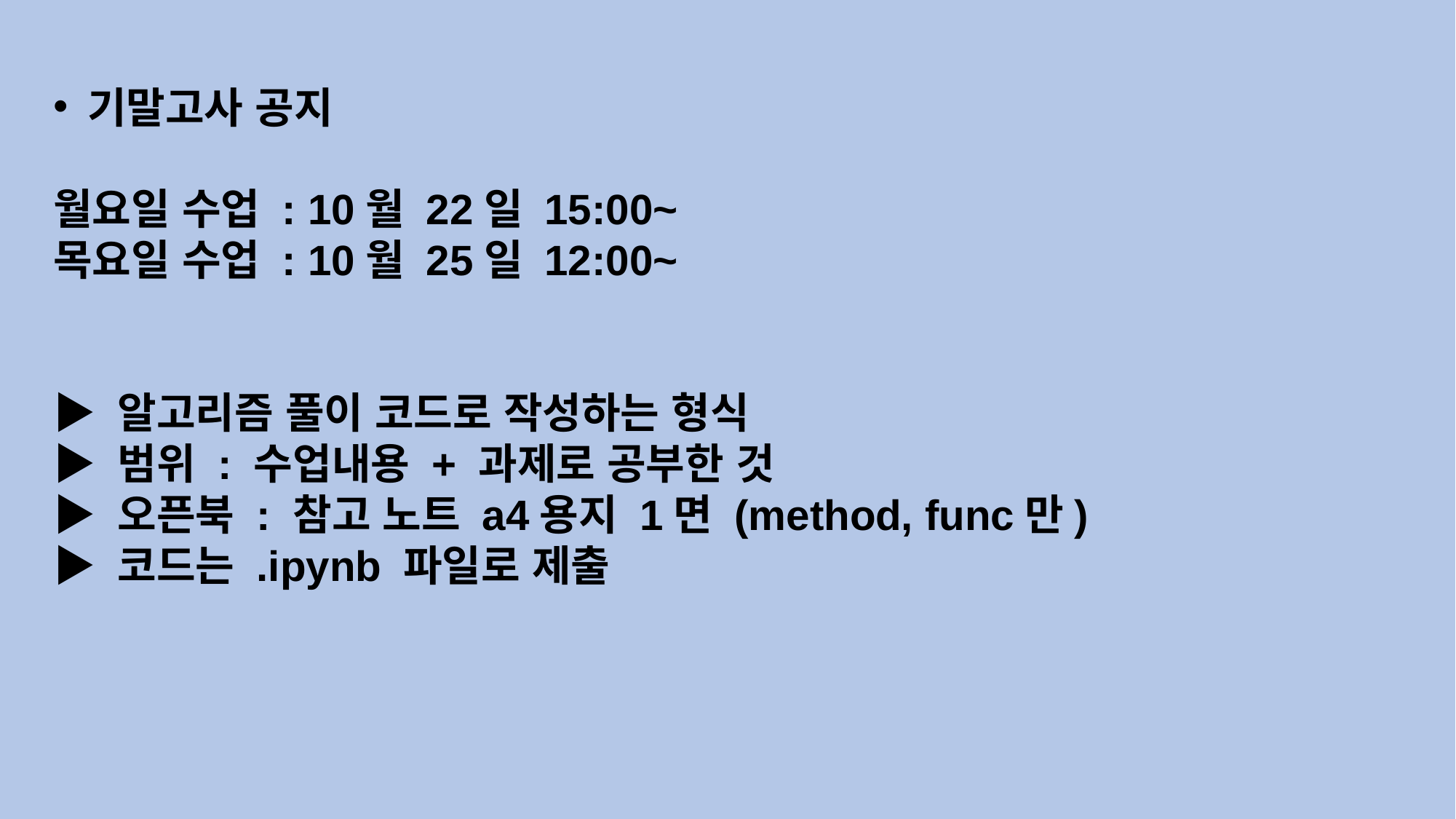

기말고사 공지

월요일 수업 : 10월 22일 15:00~
목요일 수업 : 10월 25일 12:00~

▶ 알고리즘 풀이 코드로 작성하는 형식
▶ 범위 : 수업내용 + 과제로 공부한 것
▶ 오픈북 : 참고 노트 a4용지 1면 (method, func만)
▶ 코드는 .ipynb 파일로 제출